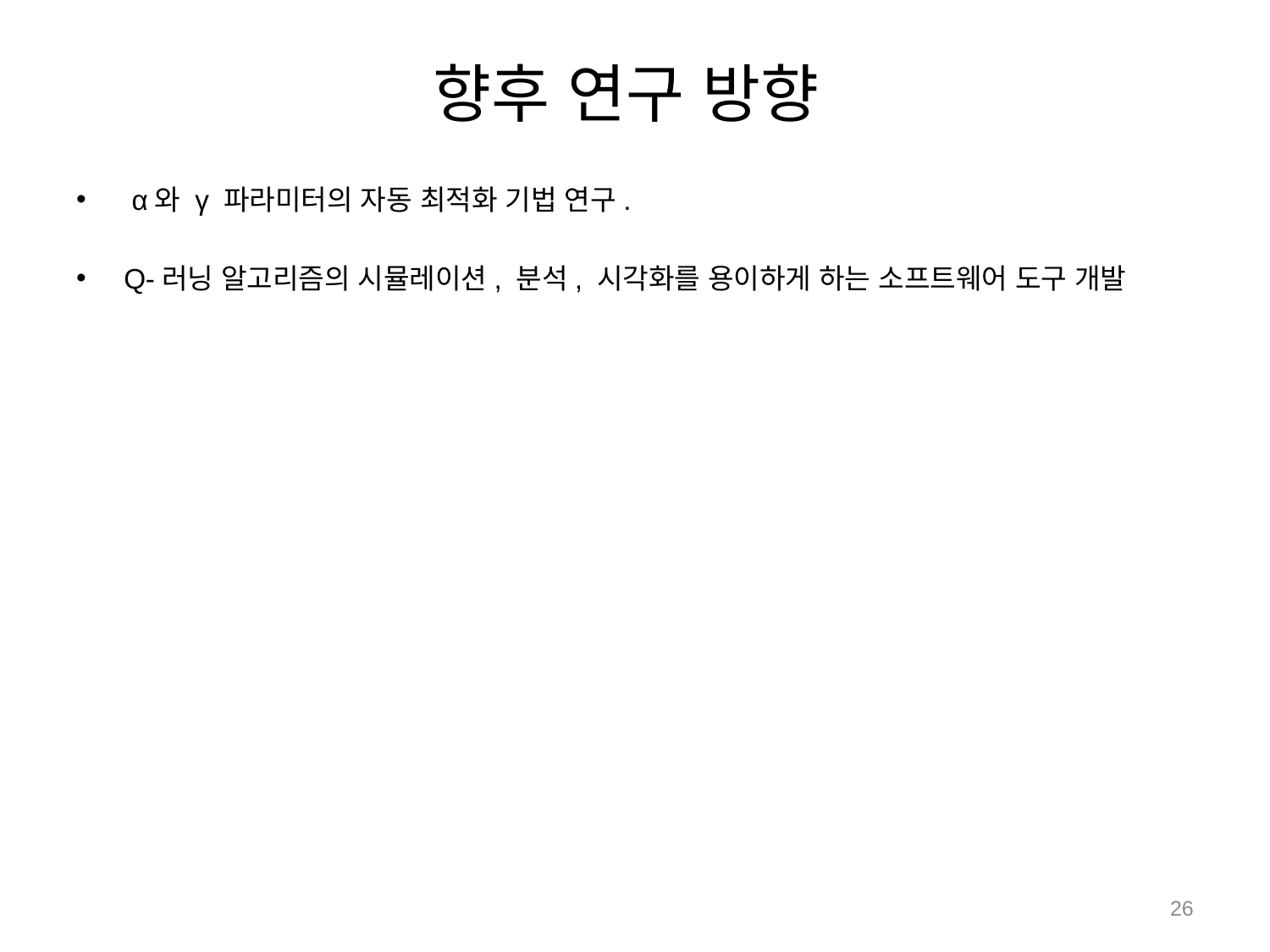

# 향후 연구 방향
 α와 γ 파라미터의 자동 최적화 기법 연구.

Q-러닝 알고리즘의 시뮬레이션, 분석, 시각화를 용이하게 하는 소프트웨어 도구 개발
26